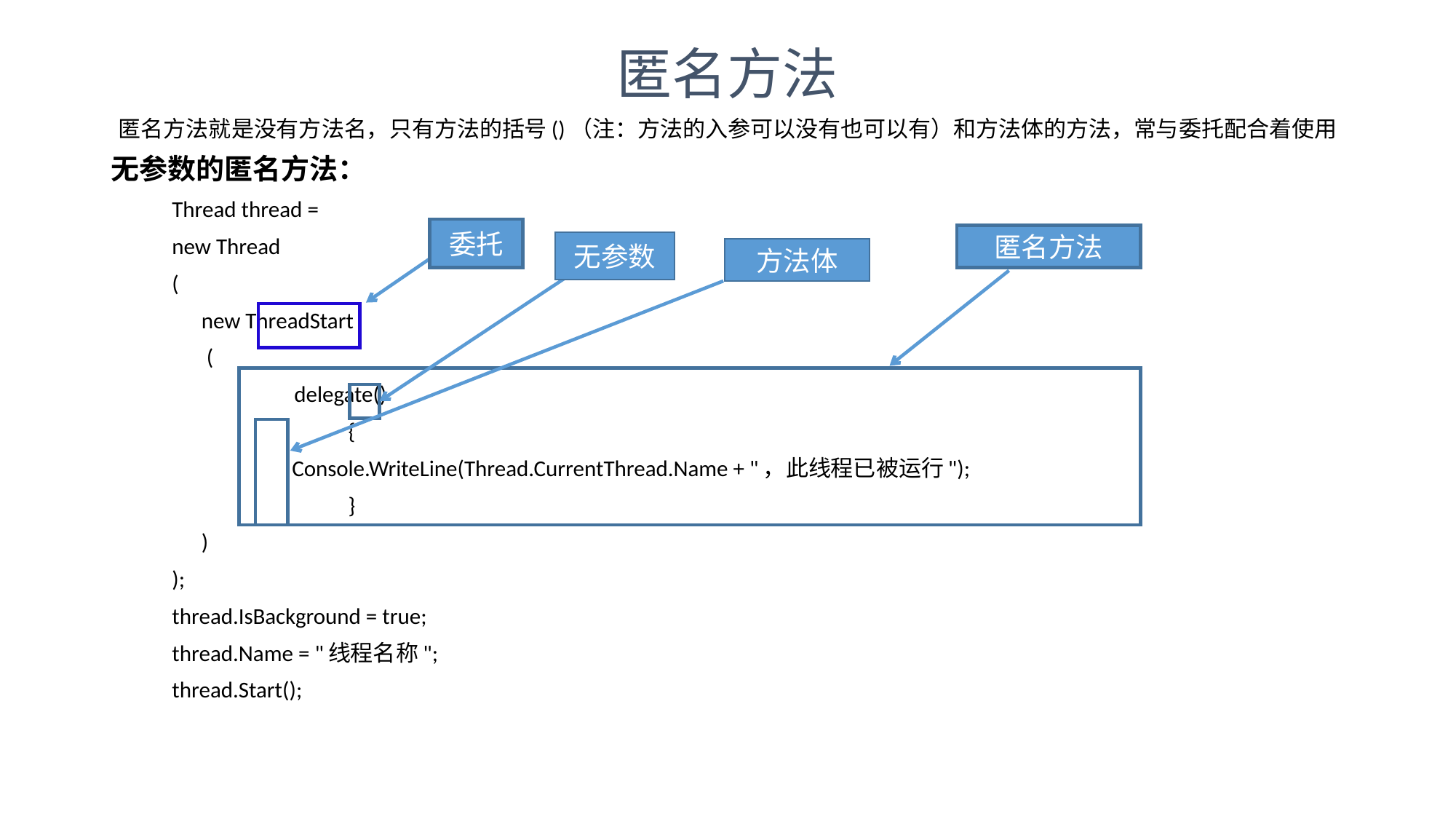

匿名方法
匿名方法就是没有方法名，只有方法的括号()（注：方法的入参可以没有也可以有）和方法体的方法，常与委托配合着使用
无参数的匿名方法：
            Thread thread =
            new Thread
            (
                	new ThreadStart
               	 (
                                    delegate()
                    	           {
                        		Console.WriteLine(Thread.CurrentThread.Name + "，此线程已被运行");
                    	           }
                	)
            );
            thread.IsBackground = true;
            thread.Name = "线程名称";
            thread.Start();

委托
匿名方法

无参数
方法体